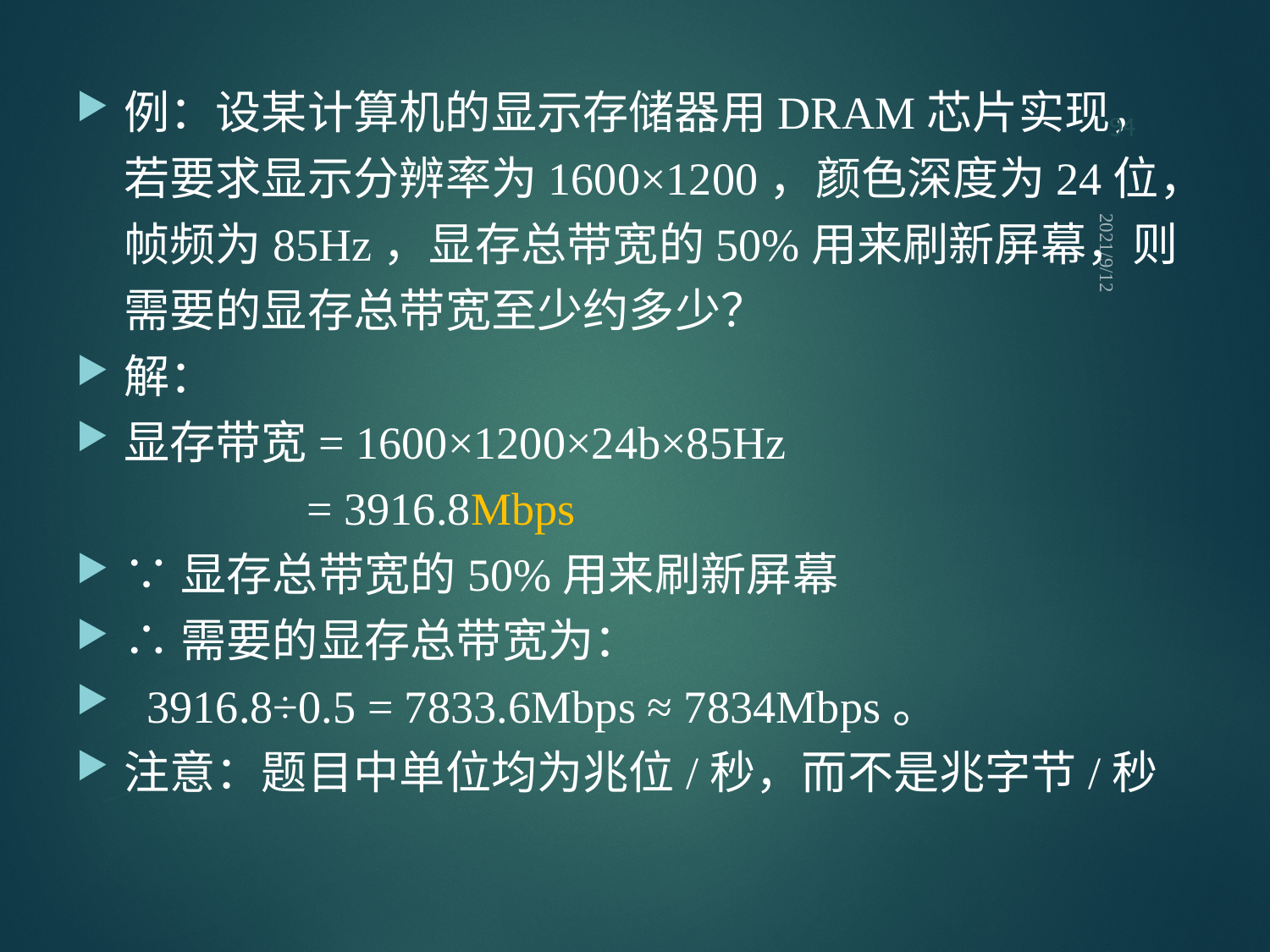

94
例：设某计算机的显示存储器用DRAM芯片实现，若要求显示分辨率为1600×1200，颜色深度为24位，帧频为85Hz，显存总带宽的50%用来刷新屏幕，则需要的显存总带宽至少约多少？
解：
显存带宽= 1600×1200×24b×85Hz
                = 3916.8Mbps
∵显存总带宽的50%用来刷新屏幕
∴需要的显存总带宽为：
  3916.8÷0.5 = 7833.6Mbps ≈ 7834Mbps。
注意：题目中单位均为兆位/秒，而不是兆字节/秒
2021/9/12